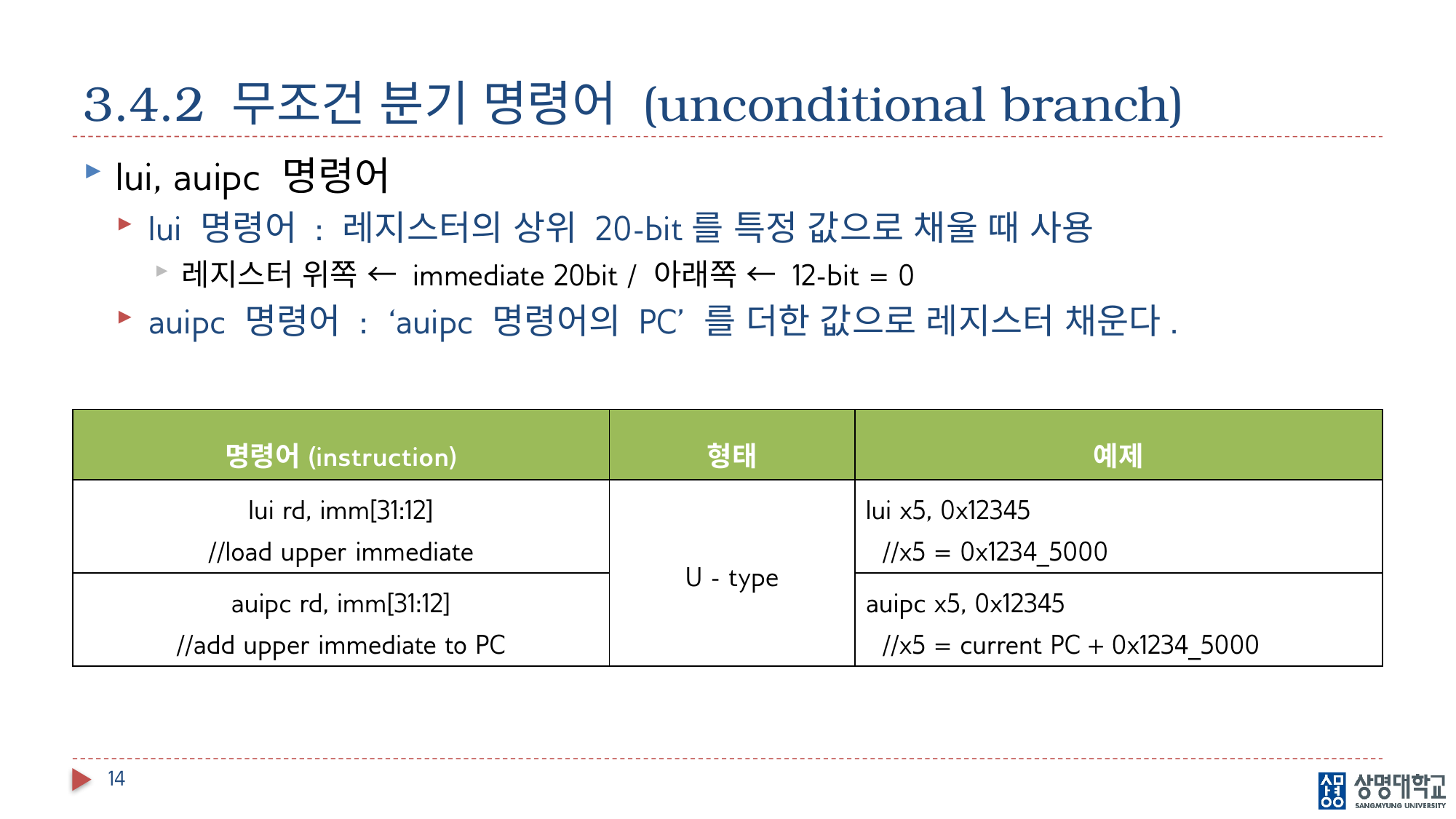

# 3.4.2 무조건 분기 명령어 (unconditional branch)

lui, auipc 명령어
lui 명령어 : 레지스터의 상위 20-bit를 특정 값으로 채울 때 사용
레지스터 위쪽 ← immediate 20bit / 아래쪽 ← 12-bit = 0
auipc 명령어 :  ‘auipc 명령어의 PC’ 를 더한 값으로 레지스터 채운다.

| 명령어(instruction) | 형태 | 예제 |
| --- | --- | --- |
| lui rd, imm[31:12] //load upper immediate | U - type | lui x5, 0x12345 //x5 = 0x1234\_5000 |
| auipc rd, imm[31:12] //add upper immediate to PC |  | auipc x5, 0x12345 //x5 = current PC + 0x1234\_5000 |
14